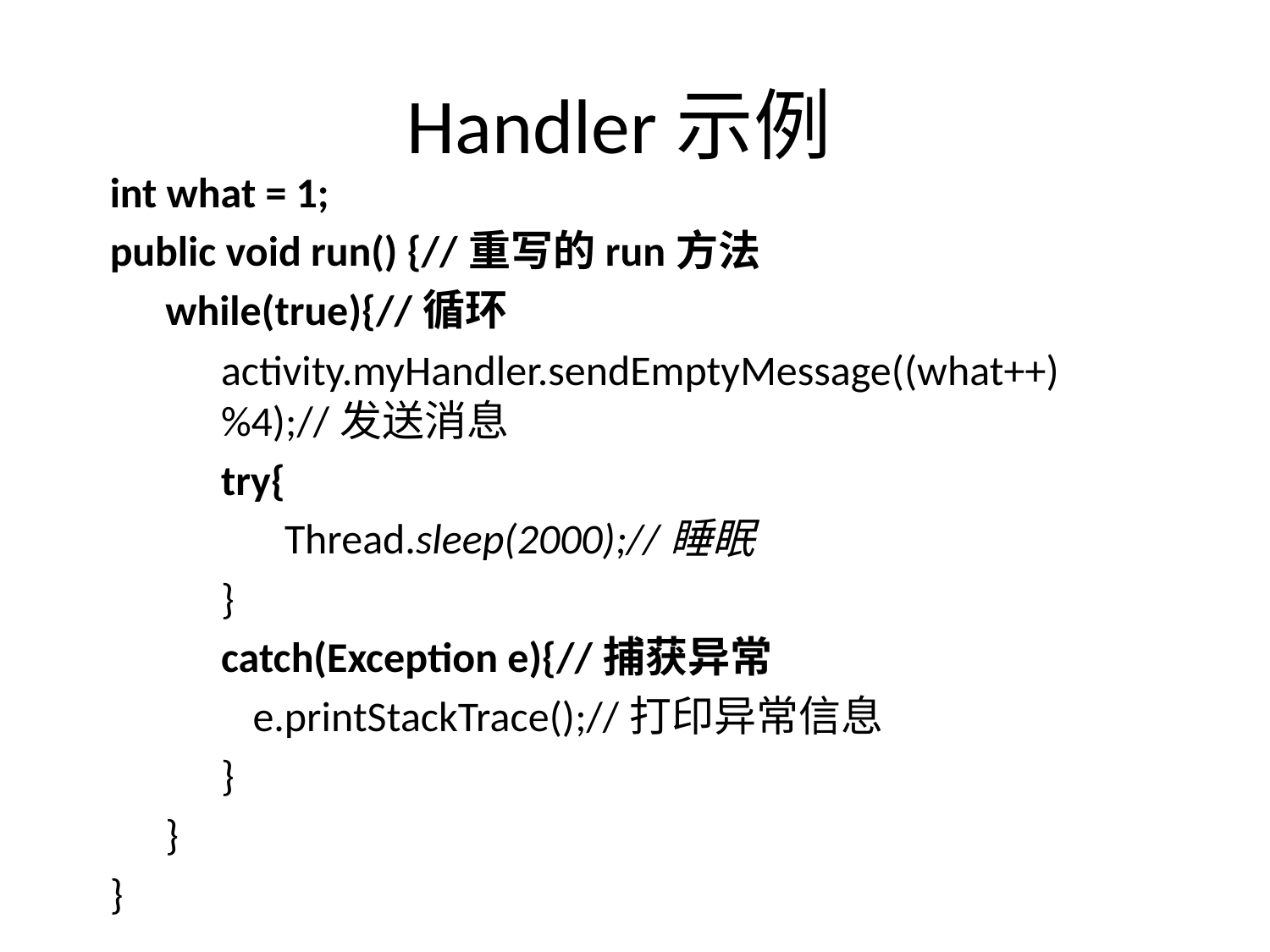

# Handler示例
	int what = 1;
	public void run() {//重写的run方法
	while(true){//循环
	activity.myHandler.sendEmptyMessage((what++)%4);//发送消息
	try{
	Thread.sleep(2000);//睡眠
	}
	catch(Exception e){//捕获异常
e.printStackTrace();//打印异常信息
	}
	}
	}